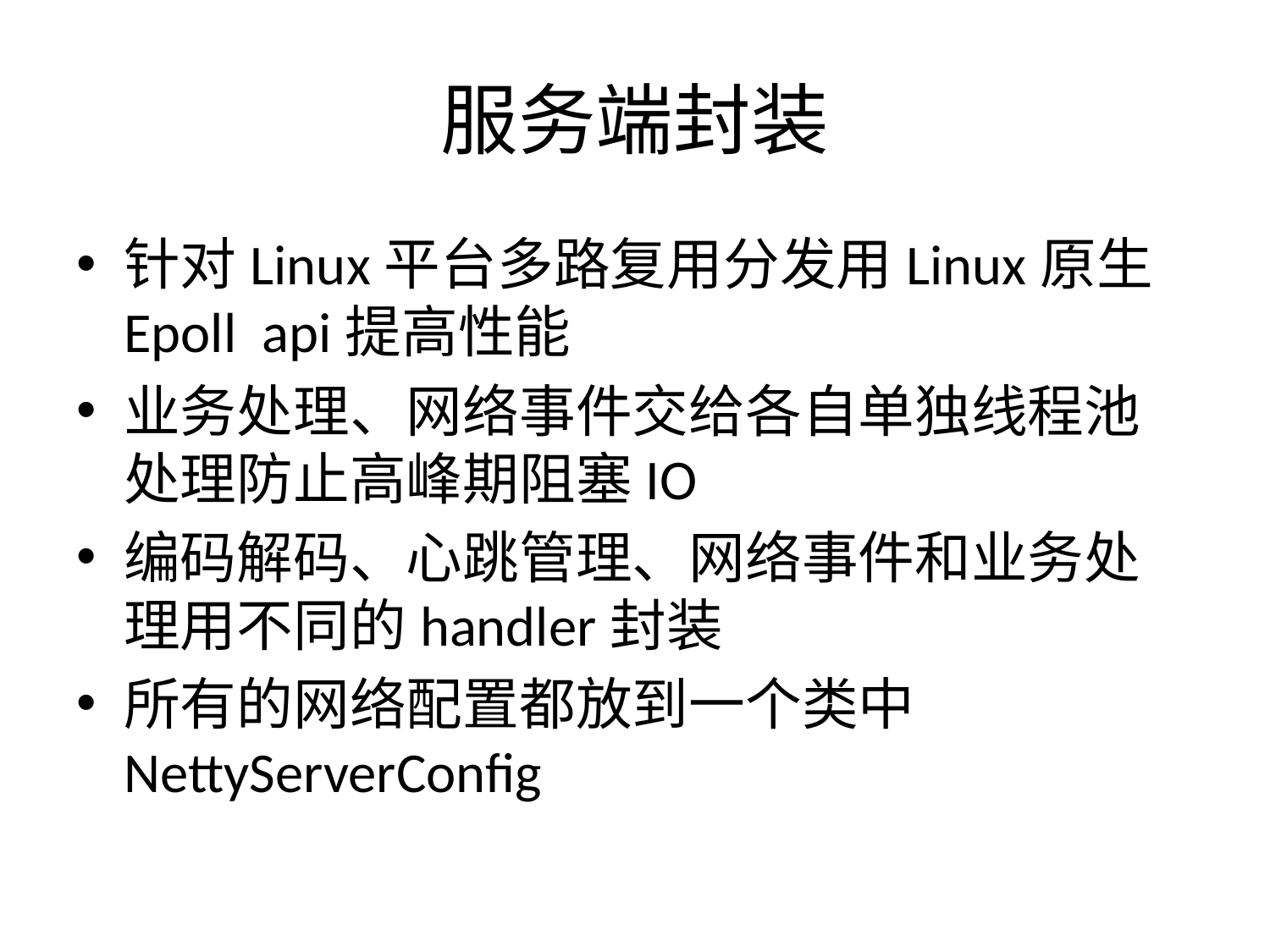

# 服务端封装
针对Linux平台多路复用分发用Linux原生Epoll  api提高性能
业务处理、网络事件交给各自单独线程池处理防止高峰期阻塞IO
编码解码、心跳管理、网络事件和业务处理用不同的handler封装
所有的网络配置都放到一个类中 NettyServerConfig